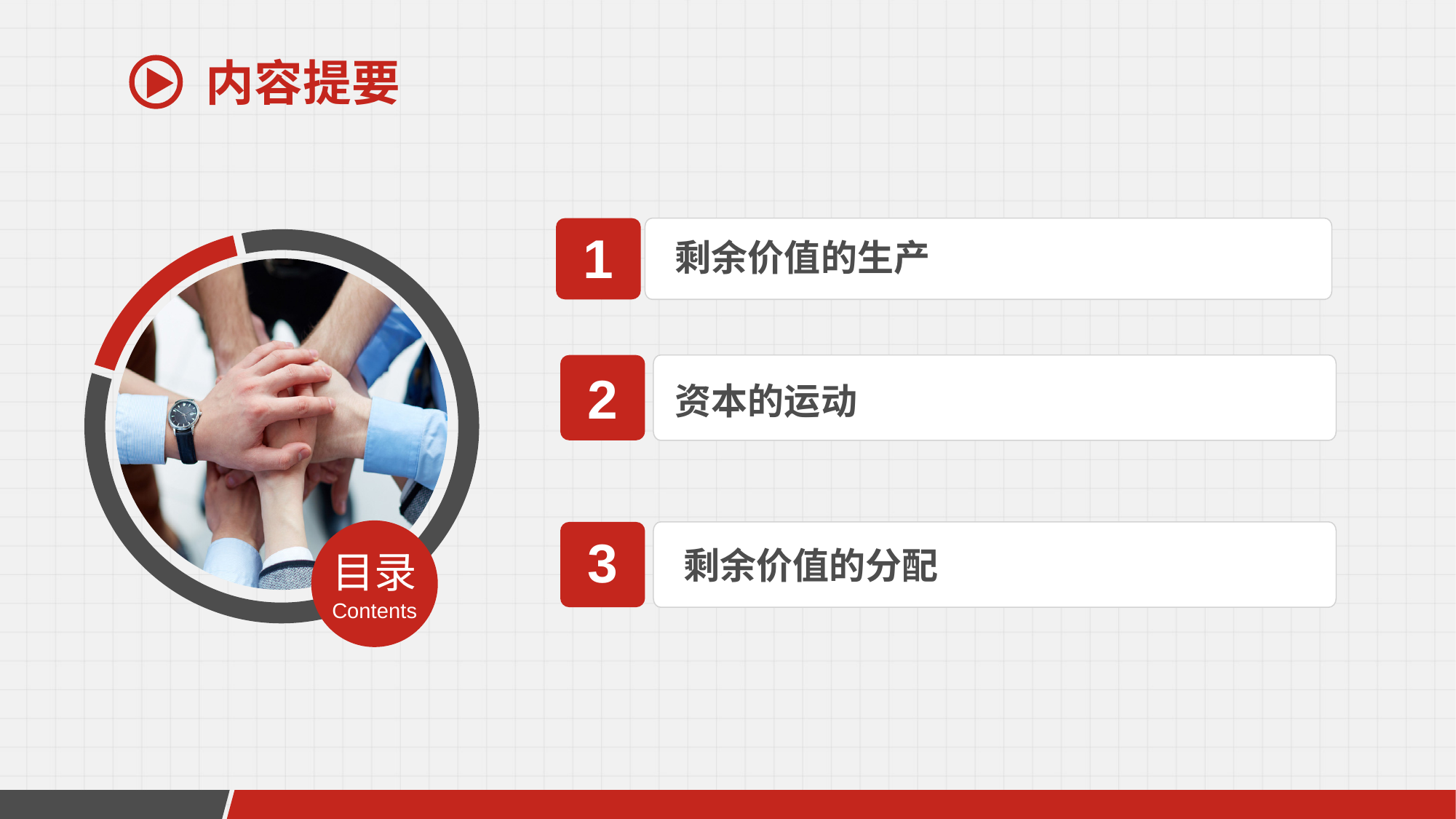

内容提要

1
剩余价值的生产

2
资本的运动

3
剩余价值的分配
目录
Contents